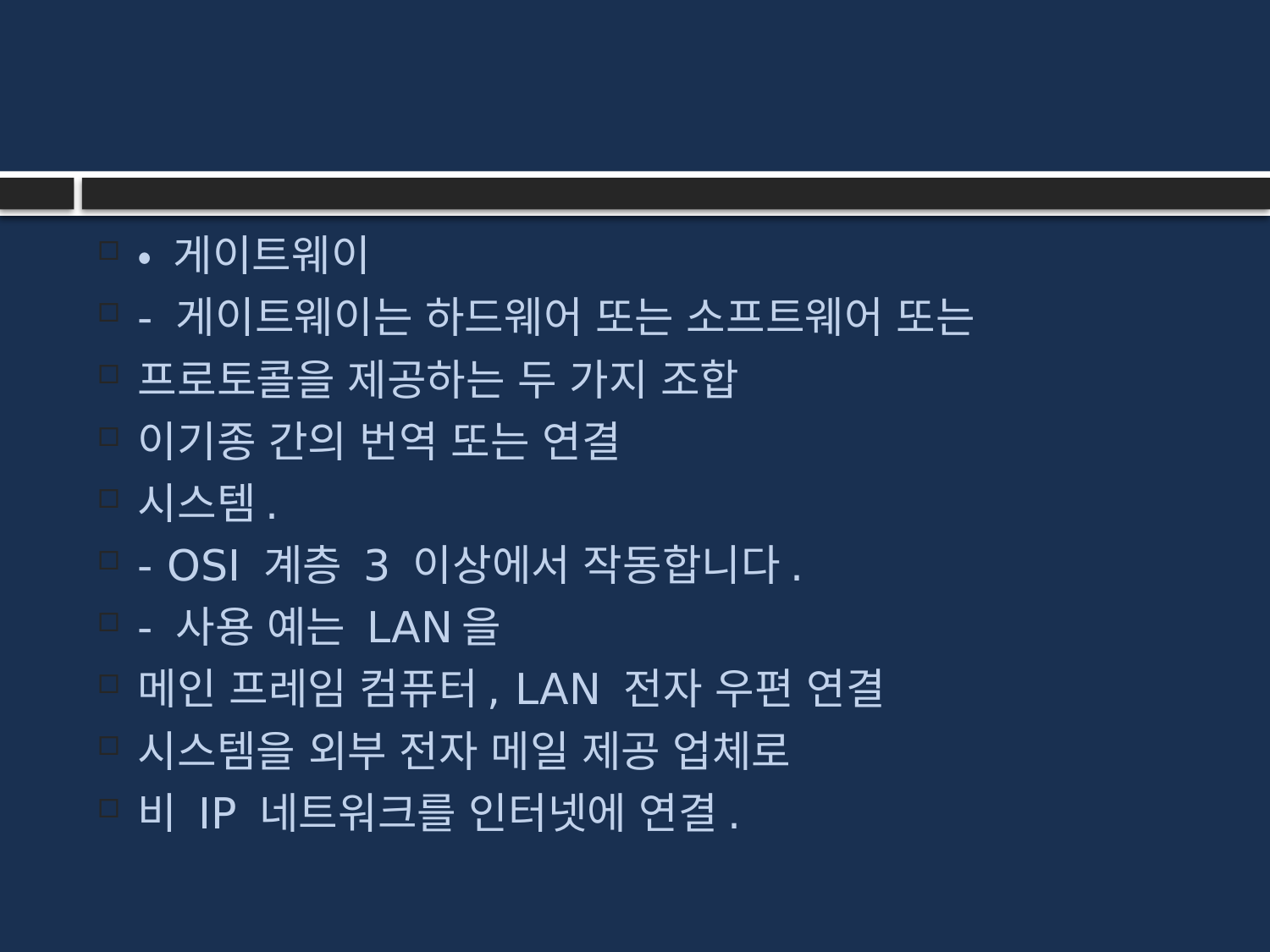

#
• 게이트웨이
- 게이트웨이는 하드웨어 또는 소프트웨어 또는
프로토콜을 제공하는 두 가지 조합
이기종 간의 번역 또는 연결
시스템.
- OSI 계층 3 이상에서 작동합니다.
- 사용 예는 LAN을
메인 프레임 컴퓨터, LAN 전자 우편 연결
시스템을 외부 전자 메일 제공 업체로
비 IP 네트워크를 인터넷에 연결.